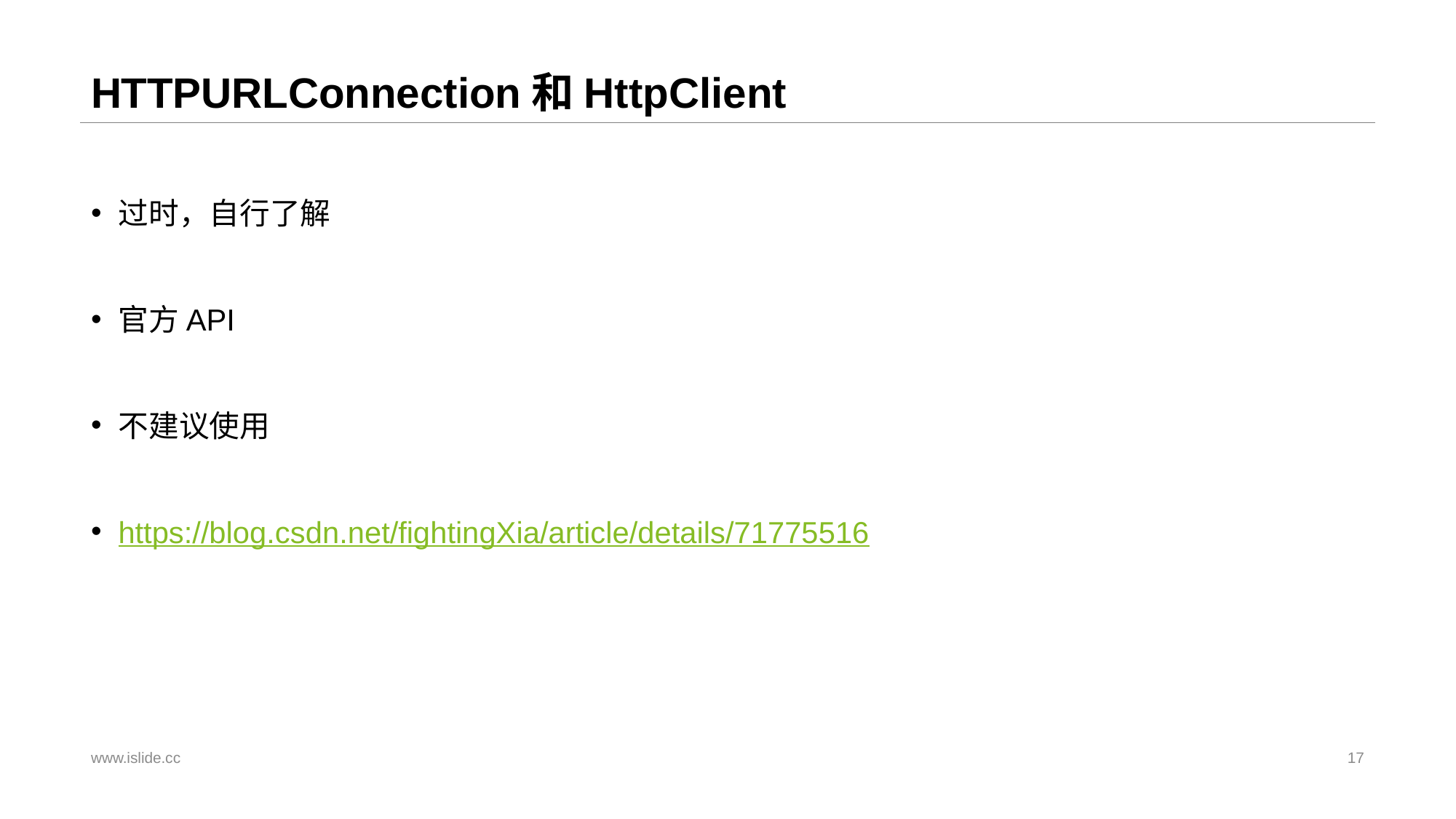

# HTTPURLConnection和HttpClient
过时，自行了解
官方API
不建议使用
https://blog.csdn.net/fightingXia/article/details/71775516
www.islide.cc
17